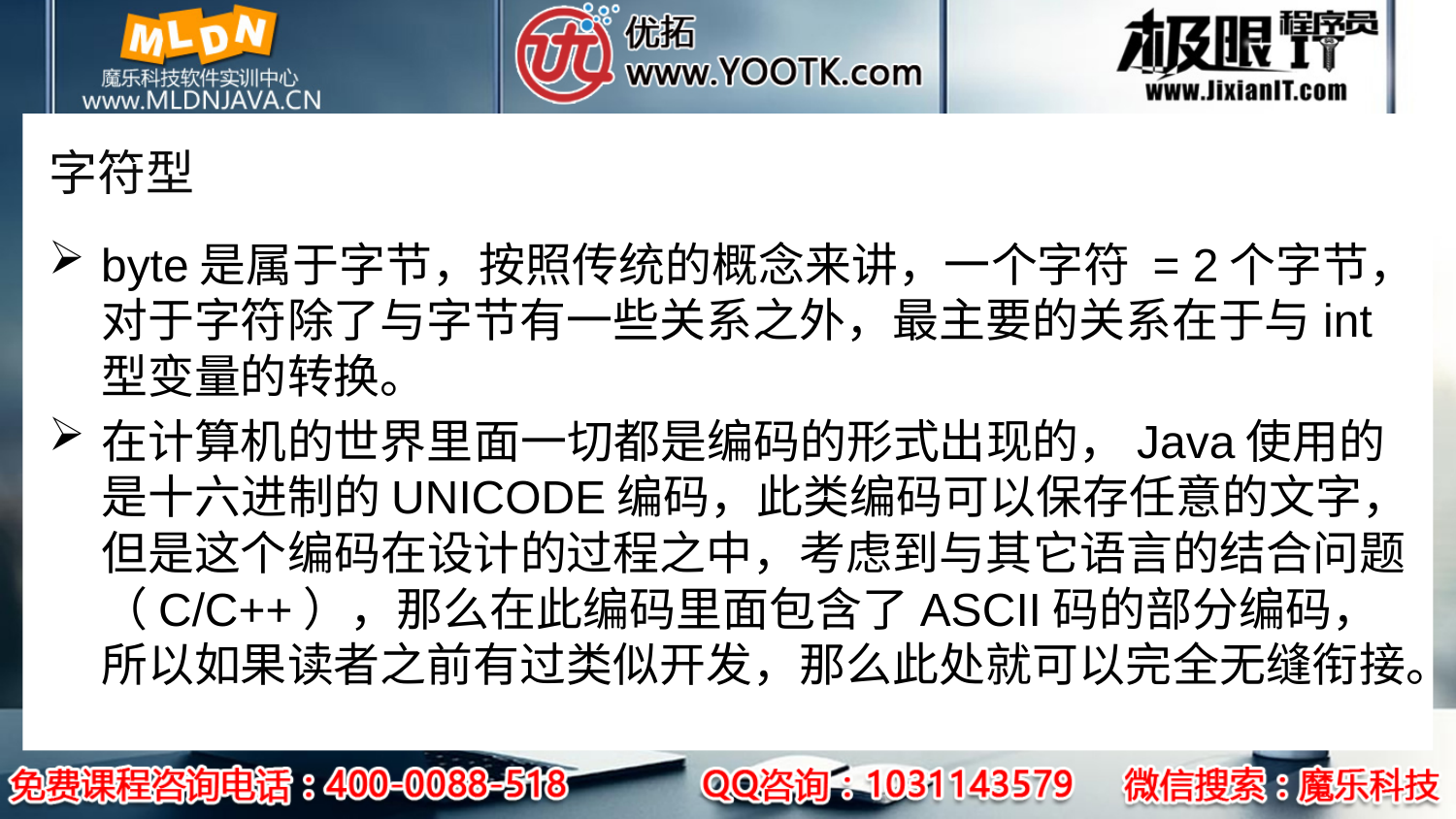

# 字符型
byte是属于字节，按照传统的概念来讲，一个字符 = 2个字节，对于字符除了与字节有一些关系之外，最主要的关系在于与int型变量的转换。
在计算机的世界里面一切都是编码的形式出现的，Java使用的是十六进制的UNICODE编码，此类编码可以保存任意的文字，但是这个编码在设计的过程之中，考虑到与其它语言的结合问题（C/C++），那么在此编码里面包含了ASCII码的部分编码，所以如果读者之前有过类似开发，那么此处就可以完全无缝衔接。